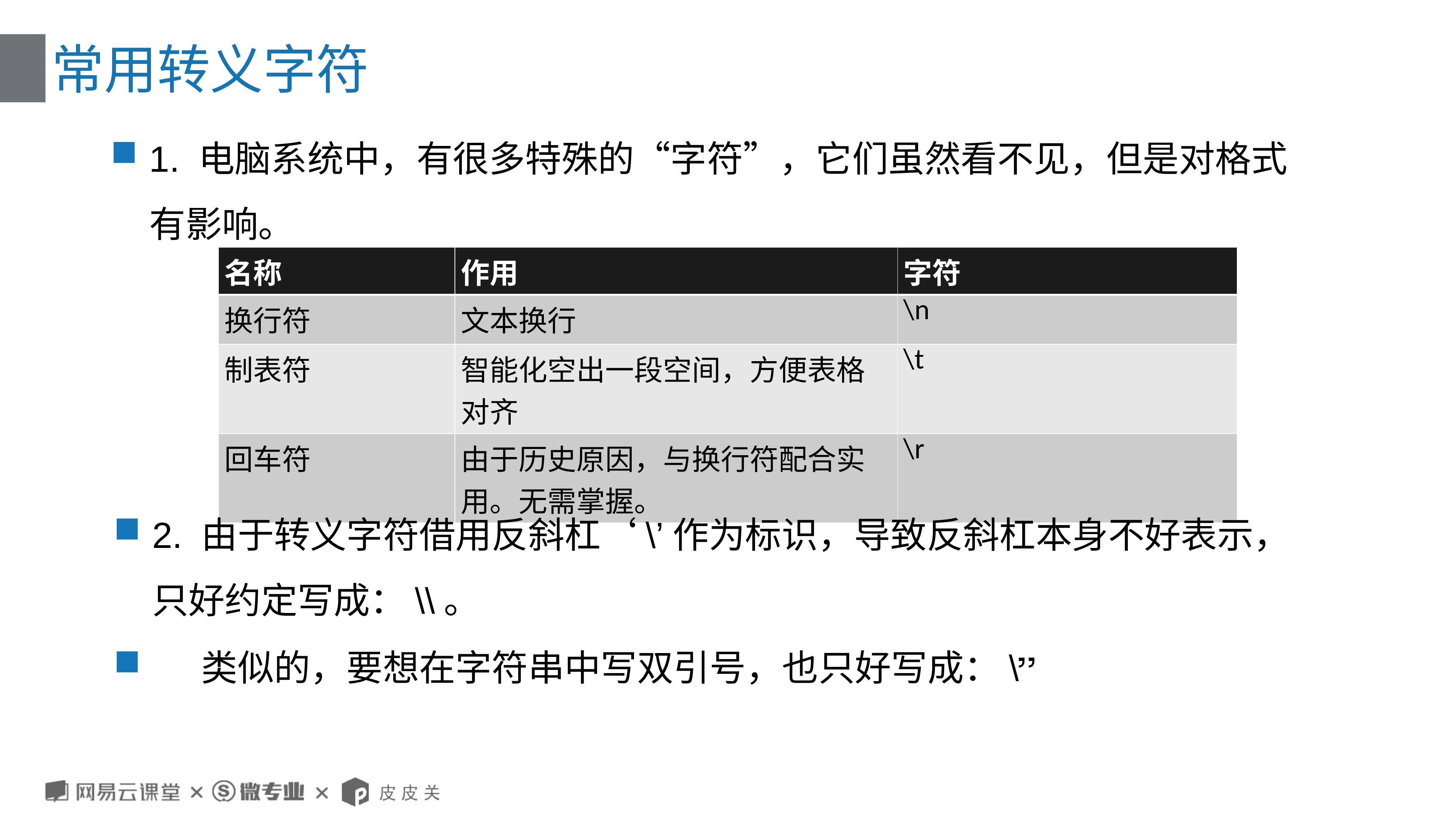

# 常用转义字符
1. 电脑系统中，有很多特殊的“字符”，它们虽然看不见，但是对格式有影响。
| 名称 | 作用 | 字符 |
| --- | --- | --- |
| 换行符 | 文本换行 | \n |
| 制表符 | 智能化空出一段空间，方便表格对齐 | \t |
| 回车符 | 由于历史原因，与换行符配合实用。无需掌握。 | \r |
2. 由于转义字符借用反斜杠‘\’作为标识，导致反斜杠本身不好表示，只好约定写成：\\。
     类似的，要想在字符串中写双引号，也只好写成：\”